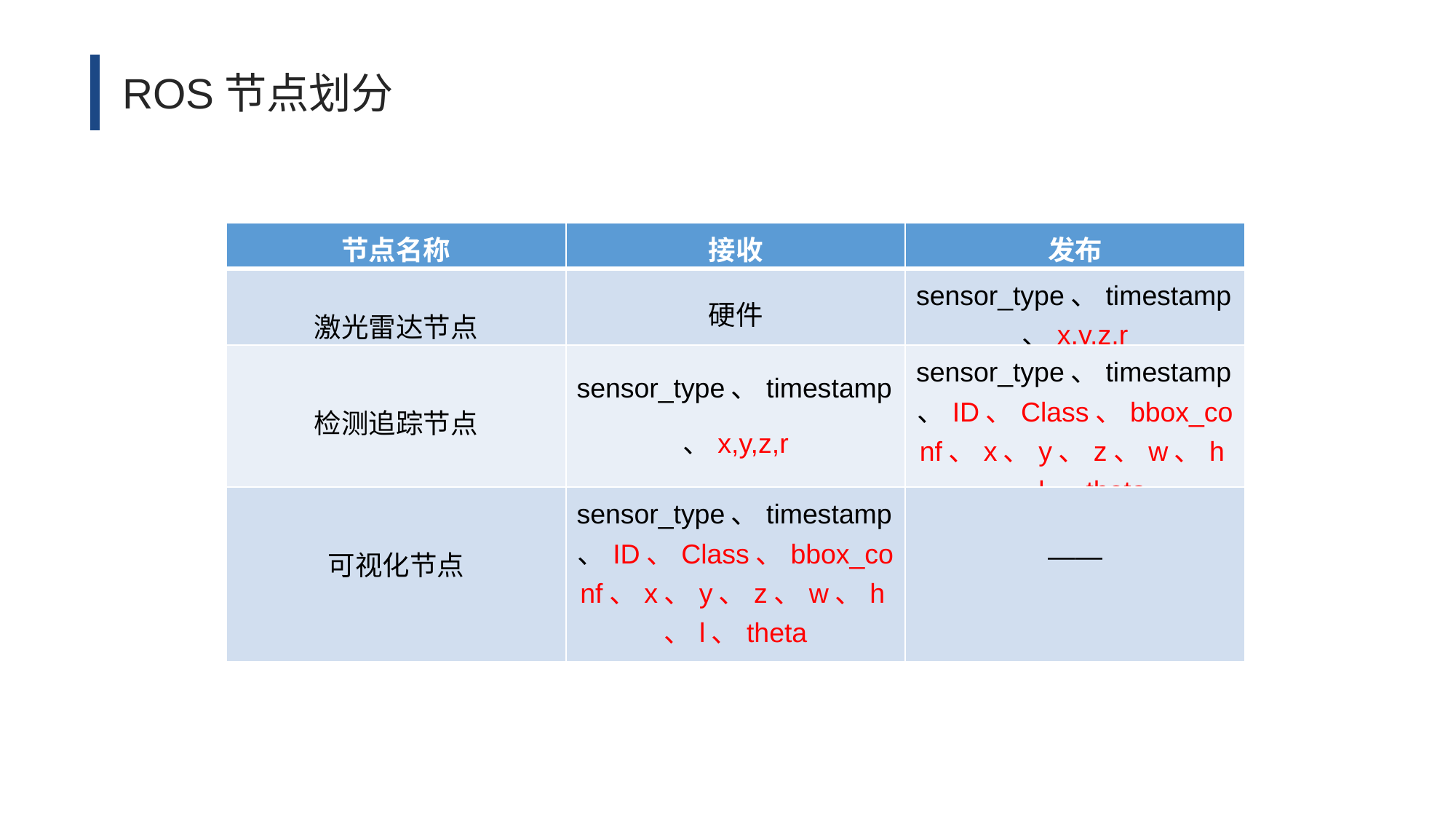

ROS节点划分
| 节点名称 | 接收 | 发布 |
| --- | --- | --- |
| 激光雷达节点 | 硬件 | sensor\_type、timestamp、x,y,z,r |
| 检测追踪节点 | sensor\_type、timestamp、x,y,z,r | sensor\_type、timestamp、ID、Class、bbox\_conf、x、y、z、w、h、l、theta |
| 可视化节点 | sensor\_type、timestamp、ID、Class、bbox\_conf、x、y、z、w、h、l、theta | —— |